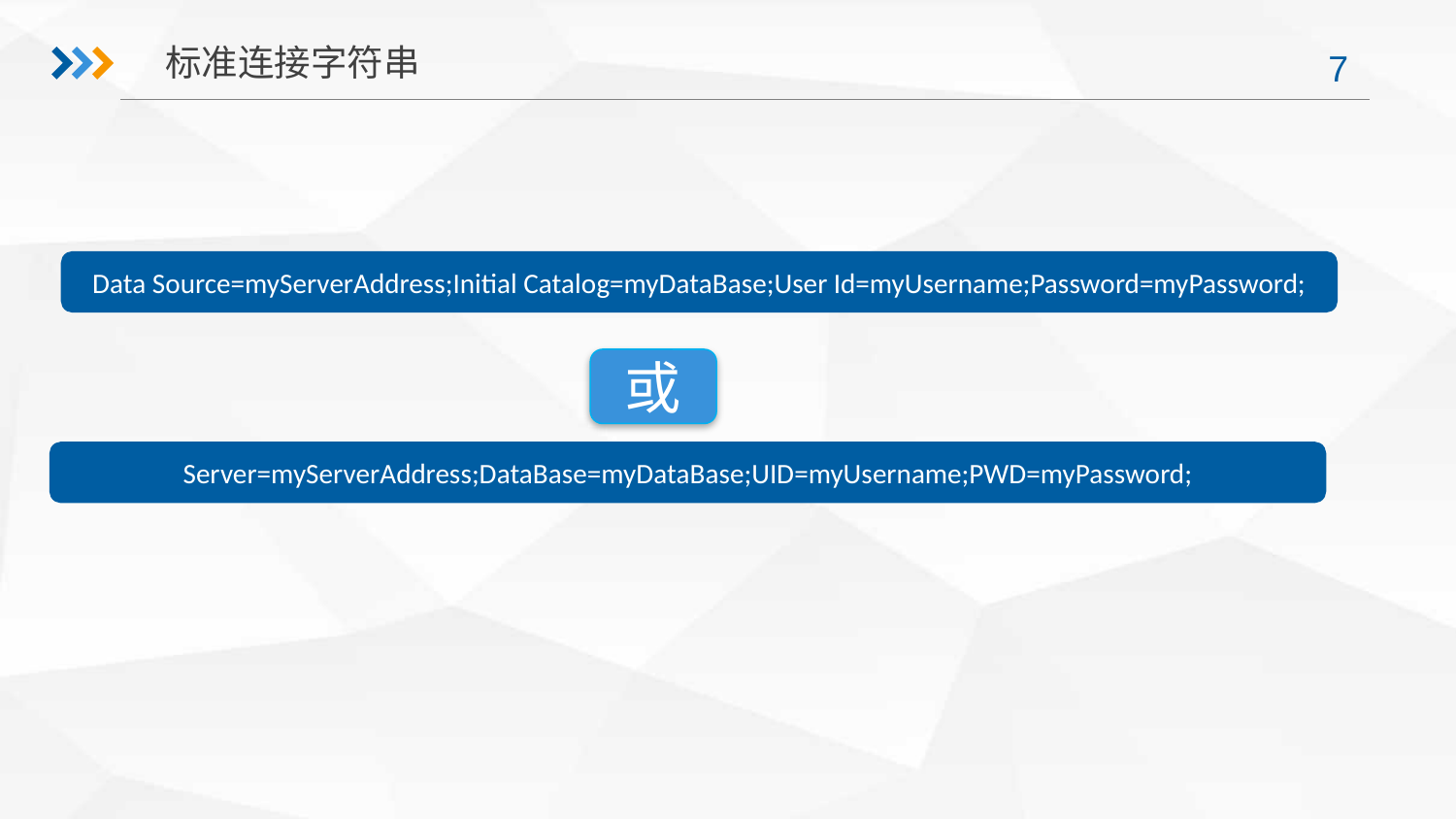

标准连接字符串
Data Source=myServerAddress;Initial Catalog=myDataBase;User Id=myUsername;Password=myPassword;
或
Server=myServerAddress;DataBase=myDataBase;UID=myUsername;PWD=myPassword;